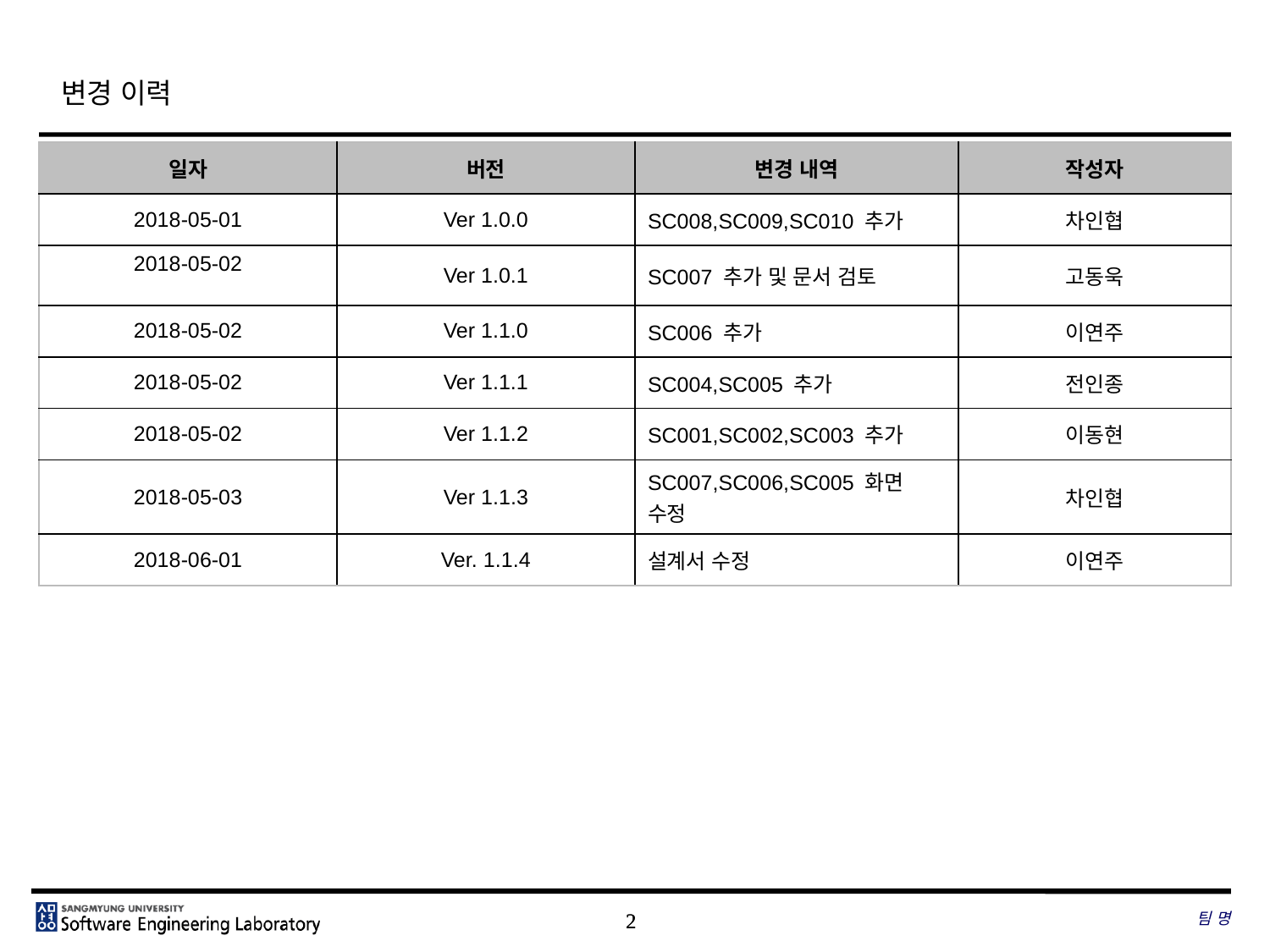

# 변경 이력
| 일자 | 버전 | 변경 내역 | 작성자 |
| --- | --- | --- | --- |
| 2018-05-01 | Ver 1.0.0 | SC008,SC009,SC010 추가 | 차인협 |
| 2018-05-02 | Ver 1.0.1 | SC007 추가 및 문서 검토 | 고동욱 |
| 2018-05-02 | Ver 1.1.0 | SC006 추가 | 이연주 |
| 2018-05-02 | Ver 1.1.1 | SC004,SC005 추가 | 전인종 |
| 2018-05-02 | Ver 1.1.2 | SC001,SC002,SC003 추가 | 이동현 |
| 2018-05-03 | Ver 1.1.3 | SC007,SC006,SC005 화면 수정 | 차인협 |
| 2018-06-01 | Ver. 1.1.4 | 설계서 수정 | 이연주 |
팀 명